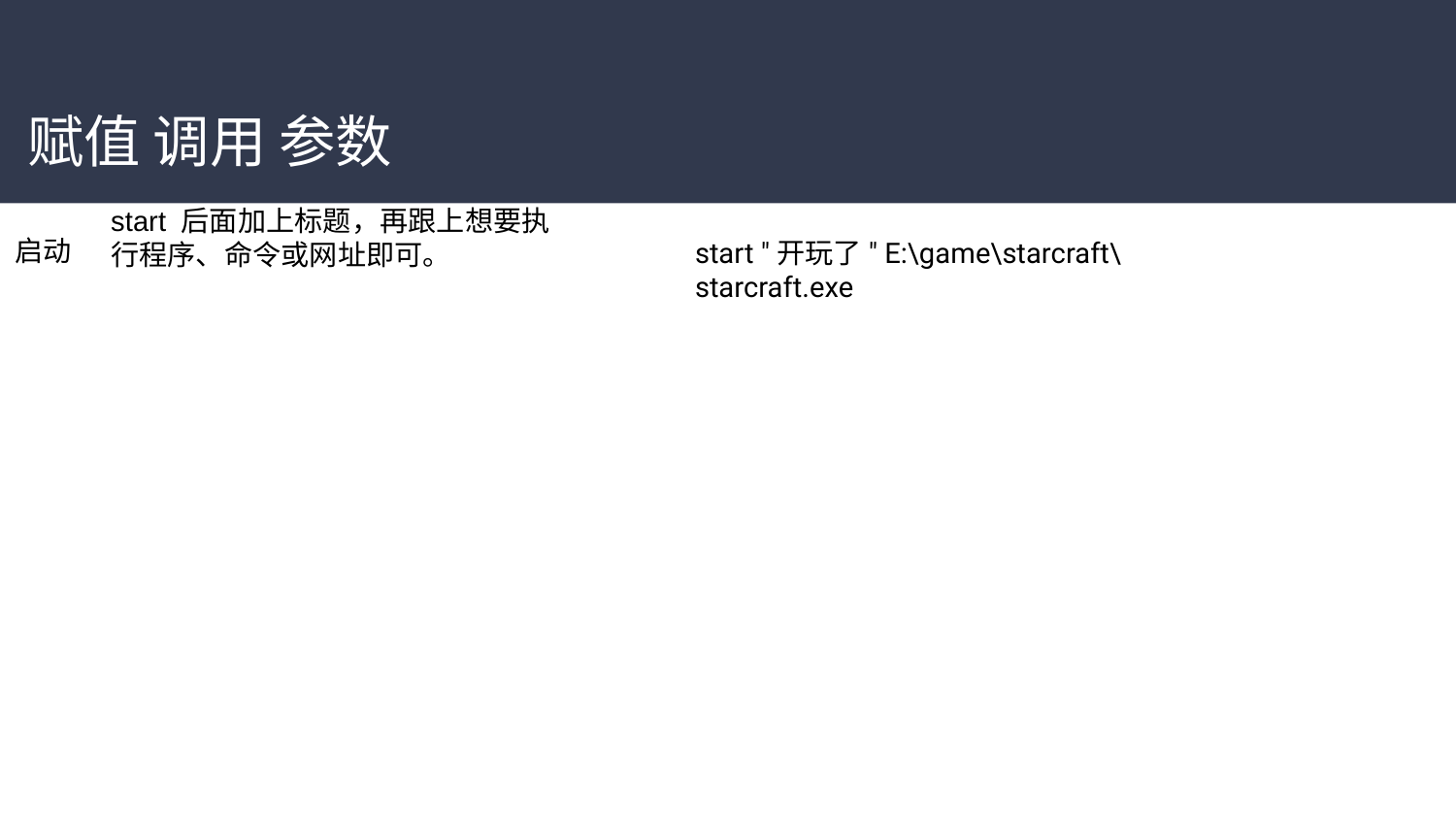

# 赋值 调用 参数

start 后面加上标题，再跟上想要执行程序、命令或网址即可。
启动
start "开玩了" E:\game\starcraft\starcraft.exe